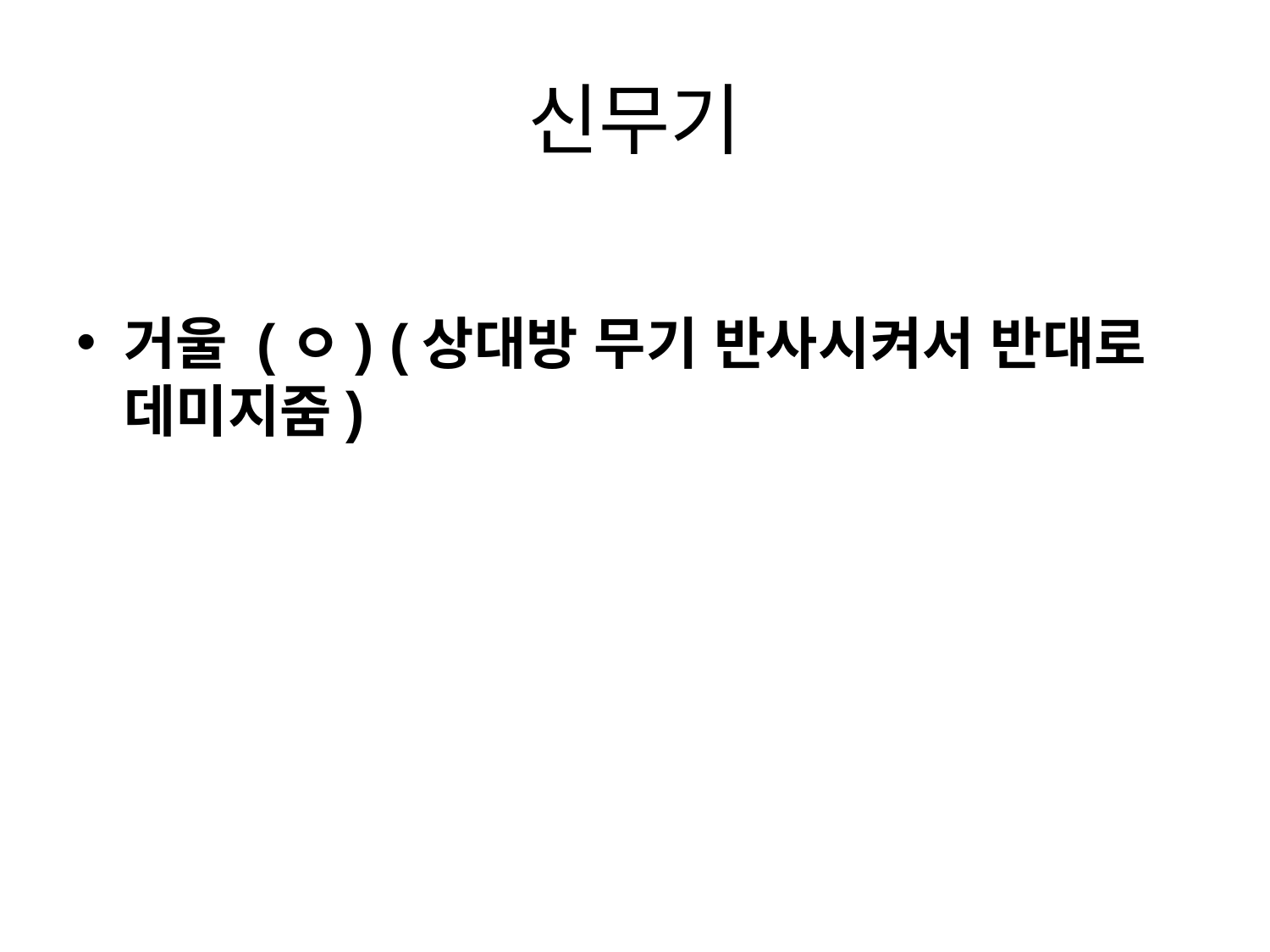

# 신무기

거울 (ㅇ) (상대방 무기 반사시켜서 반대로 데미지줌)